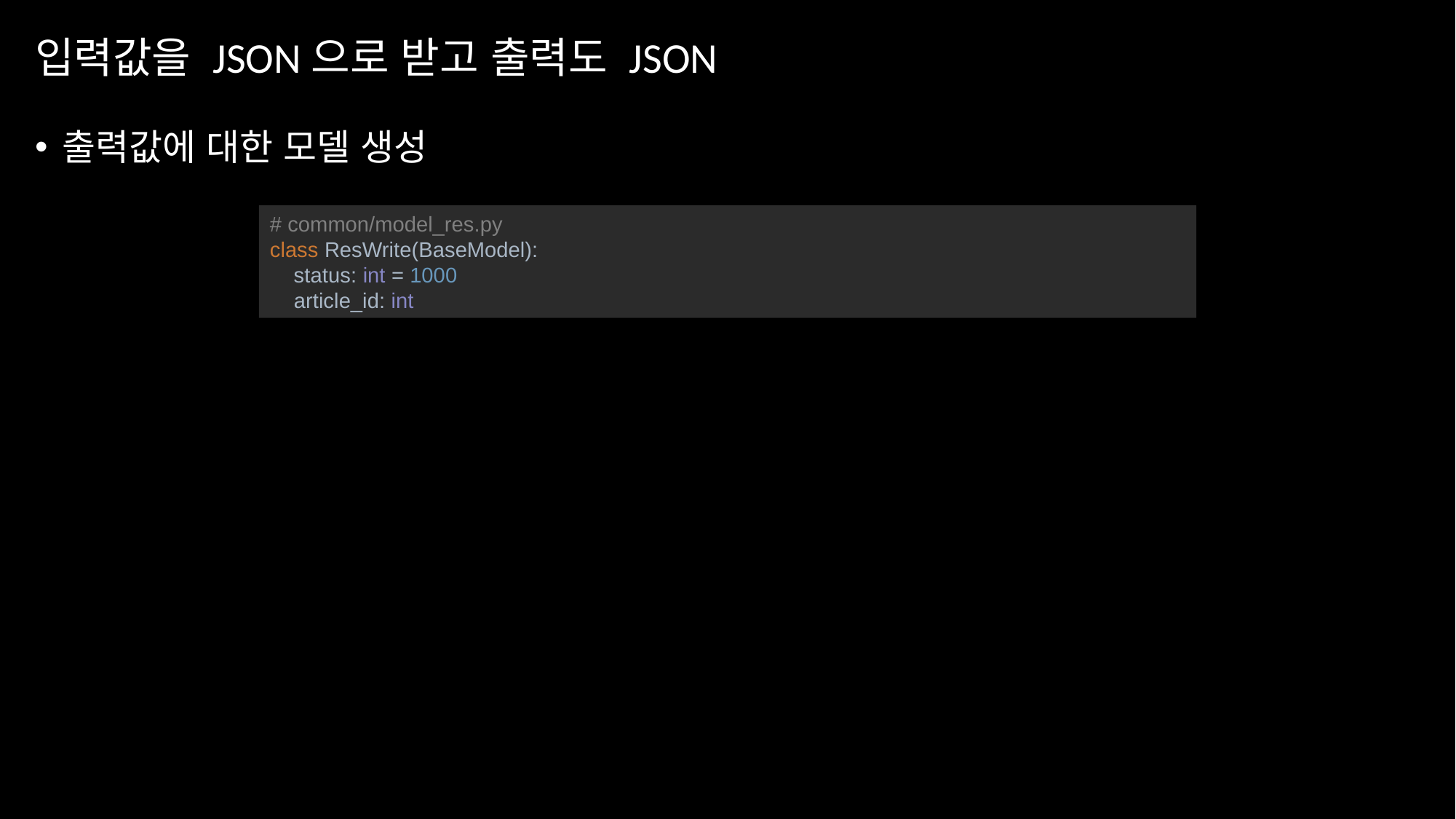

# 입력값을 JSON으로 받고 출력도 JSON
출력값에 대한 모델 생성

# common/model_res.py class ResWrite(BaseModel): status: int = 1000 article_id: int